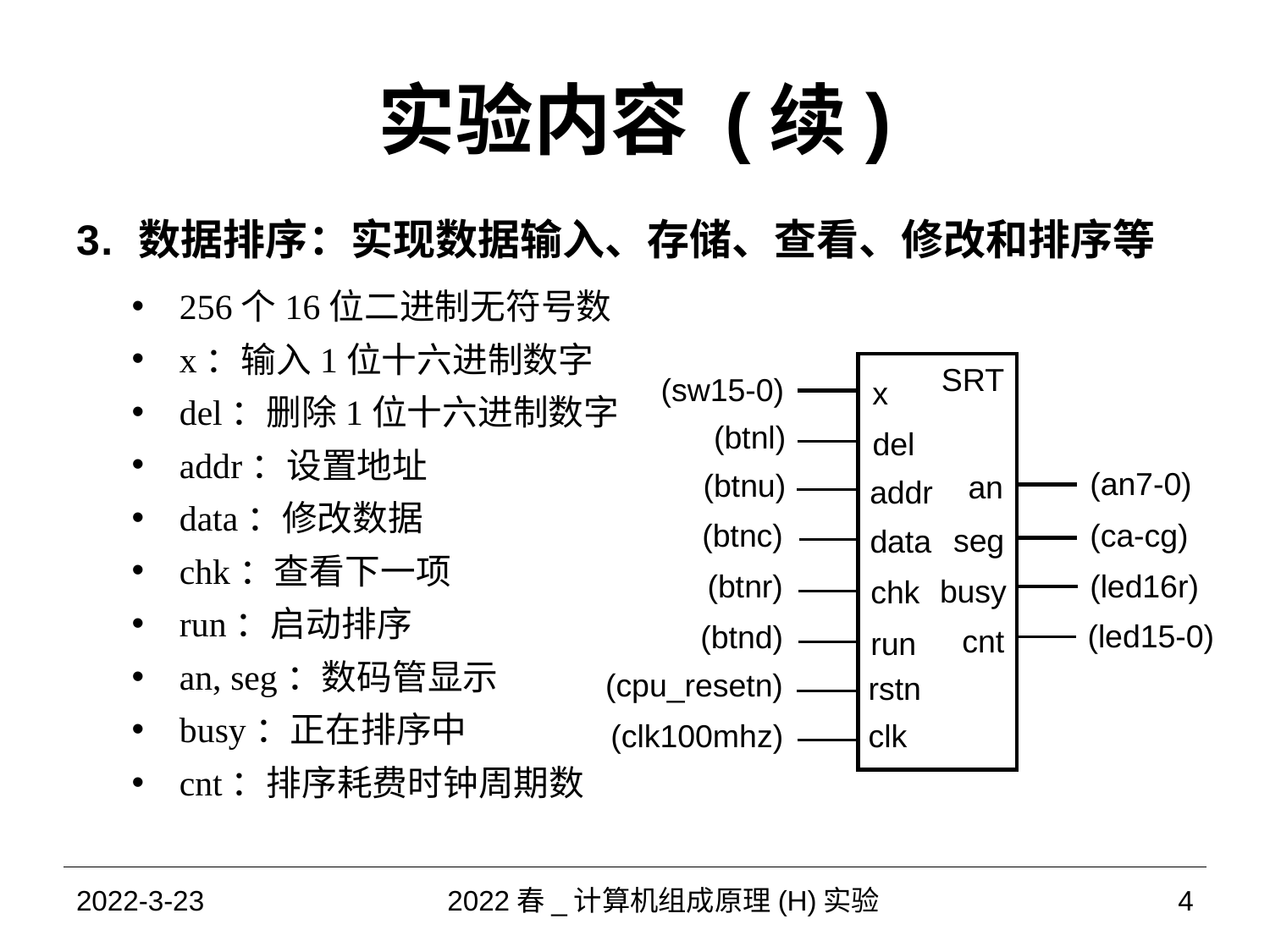

# 实验内容 (续)
数据排序：实现数据输入、存储、查看、修改和排序等
256个16位二进制无符号数
x：输入1位十六进制数字
del：删除1位十六进制数字
addr：设置地址
data：修改数据
chk：查看下一项
run：启动排序
an, seg：数码管显示
busy：正在排序中
cnt：排序耗费时钟周期数

x
SRT
(sw15-0)
del
(btnl)
an
addr
(an7-0)
(btnu)
seg
data
(ca-cg)
(btnc)
busy
chk
(led16r)
(btnr)
cnt
run
(led15-0)
(btnd)
(cpu_resetn)
rstn
(clk100mhz)
clk
2022-3-23
2022春_计算机组成原理(H)实验
4